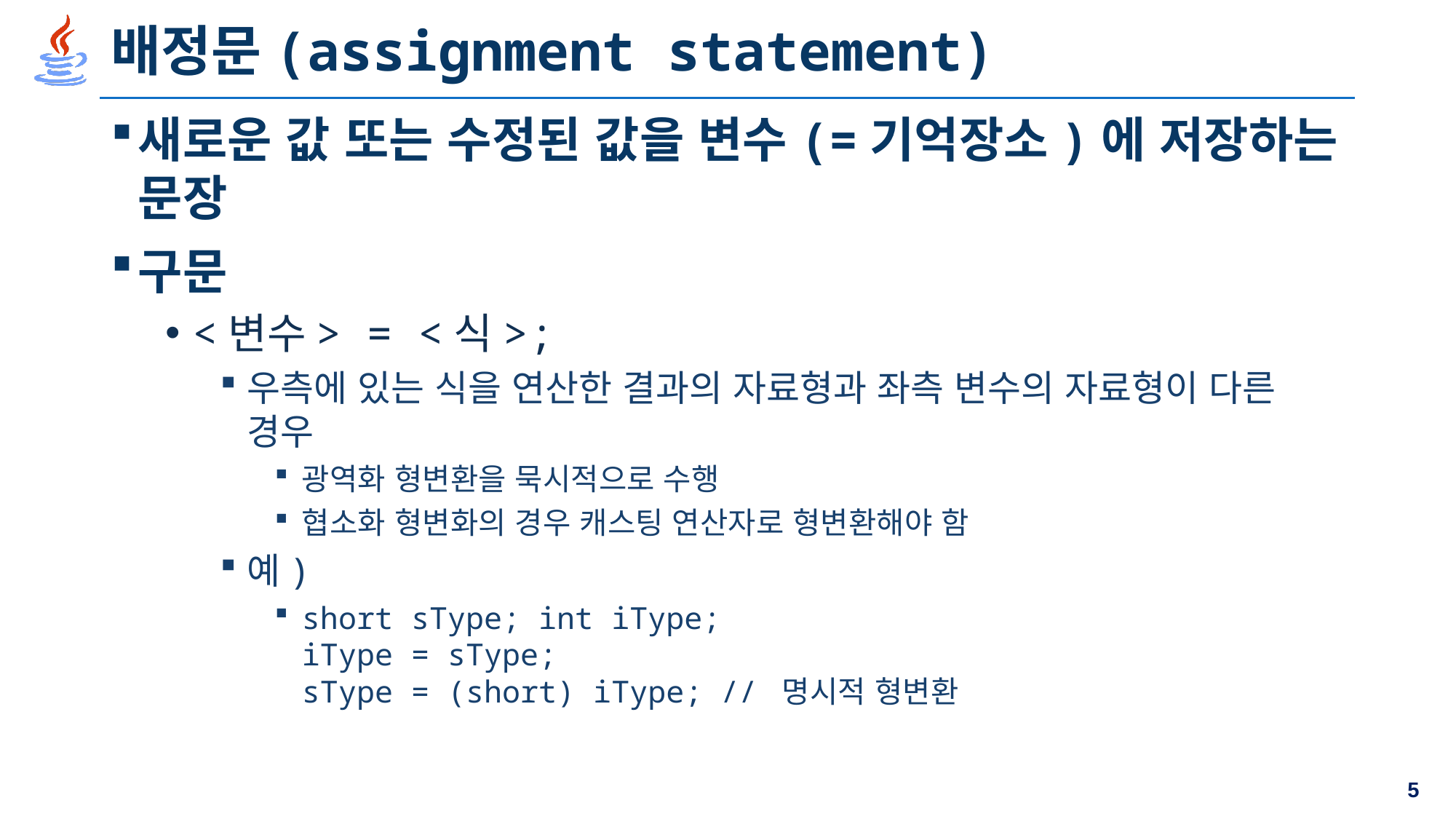

# 배정문(assignment statement)
새로운 값 또는 수정된 값을 변수(=기억장소)에 저장하는 문장
구문
<변수> = <식>;
우측에 있는 식을 연산한 결과의 자료형과 좌측 변수의 자료형이 다른 경우
광역화 형변환을 묵시적으로 수행
협소화 형변화의 경우 캐스팅 연산자로 형변환해야 함
예)
short sType; int iType;
iType = sType;
sType = (short) iType; // 명시적 형변환

5